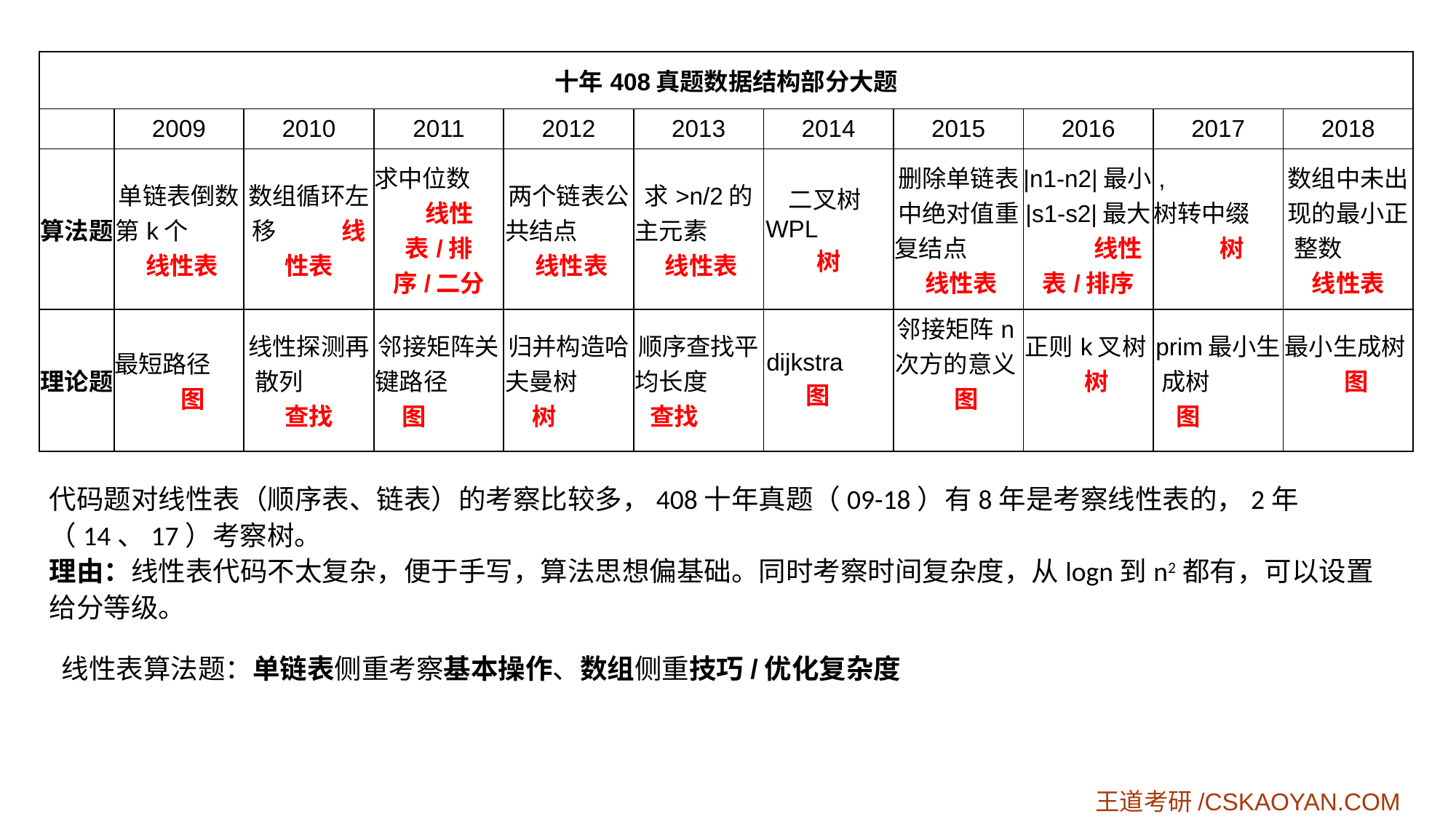

| 十年408真题数据结构部分大题 |  |  |  |  |  |  |  |  |  |  |
| --- | --- | --- | --- | --- | --- | --- | --- | --- | --- | --- |
|  | 2009 | 2010 | 2011 | 2012 | 2013 | 2014 | 2015 | 2016 | 2017 | 2018 |
| 算法题 | 单链表倒数第k个 线性表 | 数组循环左移 线性表 | 求中位数 线性表/排序/二分 | 两个链表公共结点 线性表 | 求>n/2的主元素 线性表 | 二叉树WPL 树 | 删除单链表中绝对值重复结点 线性表 | |n1-n2|最小,|s1-s2|最大 线性表/排序 | 树转中缀 树 | 数组中未出现的最小正整数 线性表 |
| 理论题 | 最短路径 图 | 线性探测再散列 查找 | 邻接矩阵关键路径 图 | 归并构造哈夫曼树 树 | 顺序查找平均长度 查找 | dijkstra 图 | 邻接矩阵n次方的意义 图 | 正则k叉树 树 | prim最小生成树 图 | 最小生成树 图 |
代码题对线性表（顺序表、链表）的考察比较多，408十年真题（09-18）有8年是考察线性表的，2年（14、17）考察树。
理由：线性表代码不太复杂，便于手写，算法思想偏基础。同时考察时间复杂度，从logn到n2都有，可以设置给分等级。
线性表算法题：单链表侧重考察基本操作、数组侧重技巧/优化复杂度

王道考研/CSKAOYAN.COM